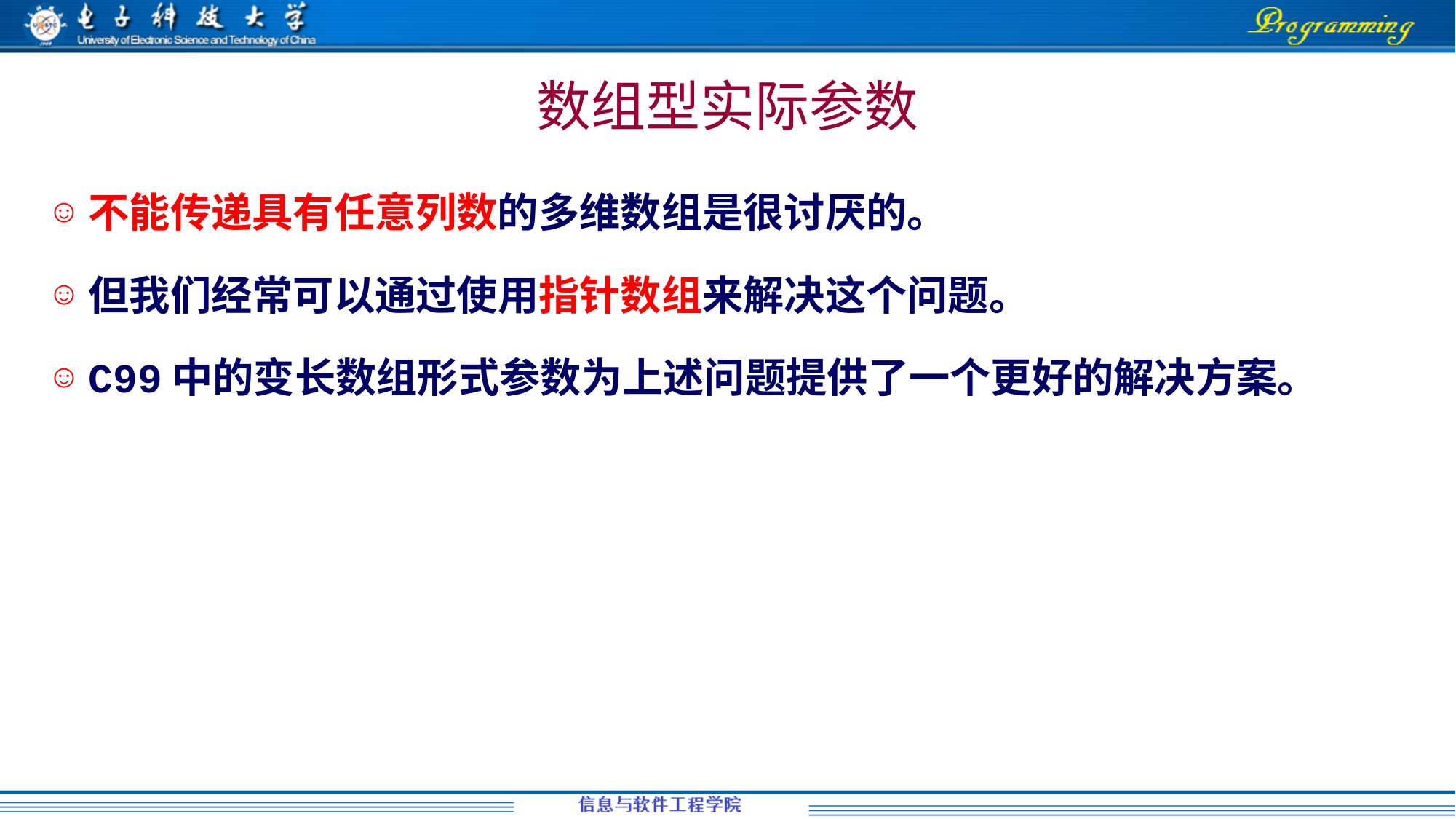

数组型实际参数
不能传递具有任意列数的多维数组是很讨厌的。
但我们经常可以通过使用指针数组来解决这个问题。
C99中的变长数组形式参数为上述问题提供了一个更好的解决方案。